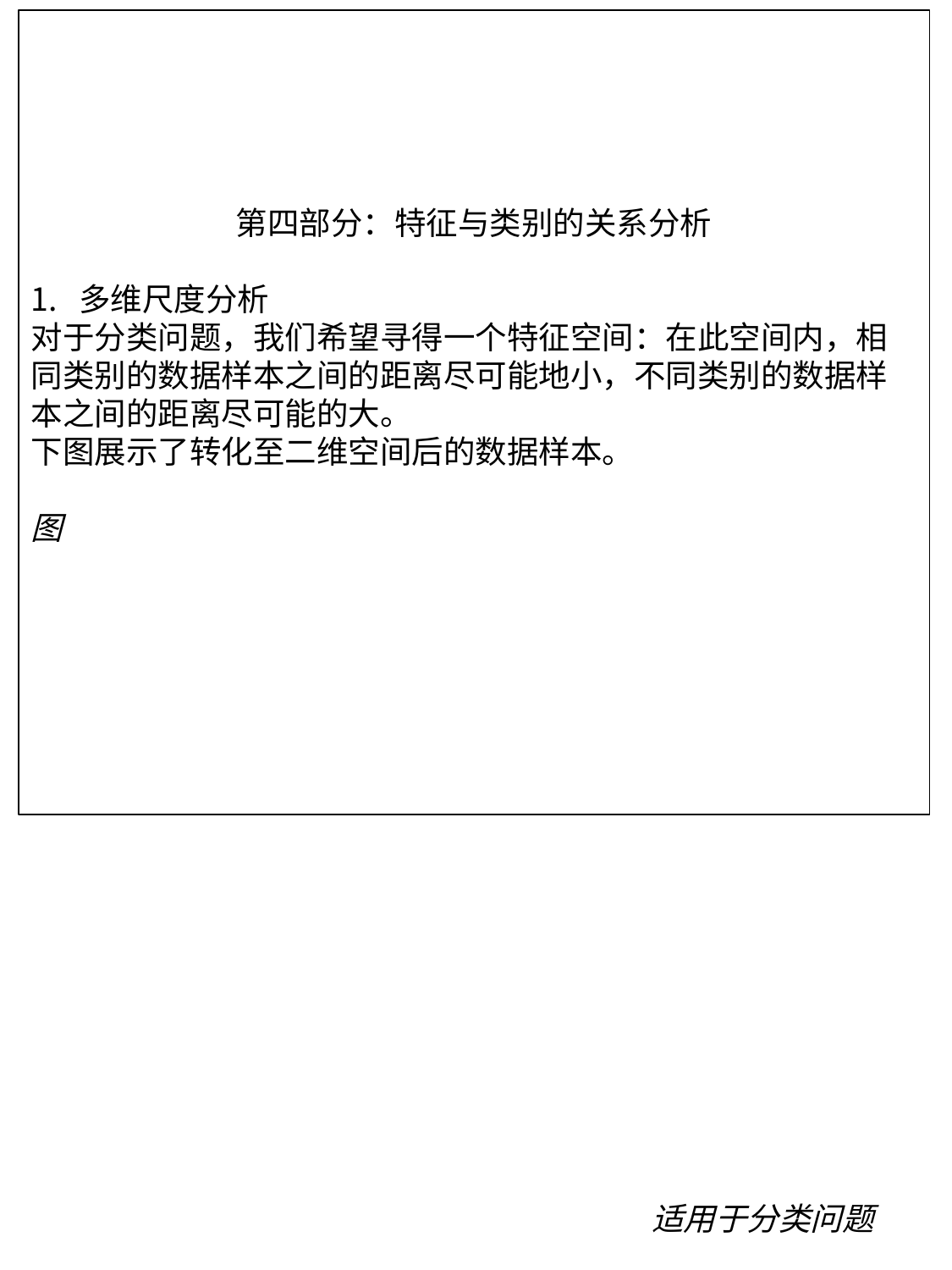

第四部分：特征与类别的关系分析

多维尺度分析
对于分类问题，我们希望寻得一个特征空间：在此空间内，相同类别的数据样本之间的距离尽可能地小，不同类别的数据样本之间的距离尽可能的大。
下图展示了转化至二维空间后的数据样本。

图

适用于分类问题